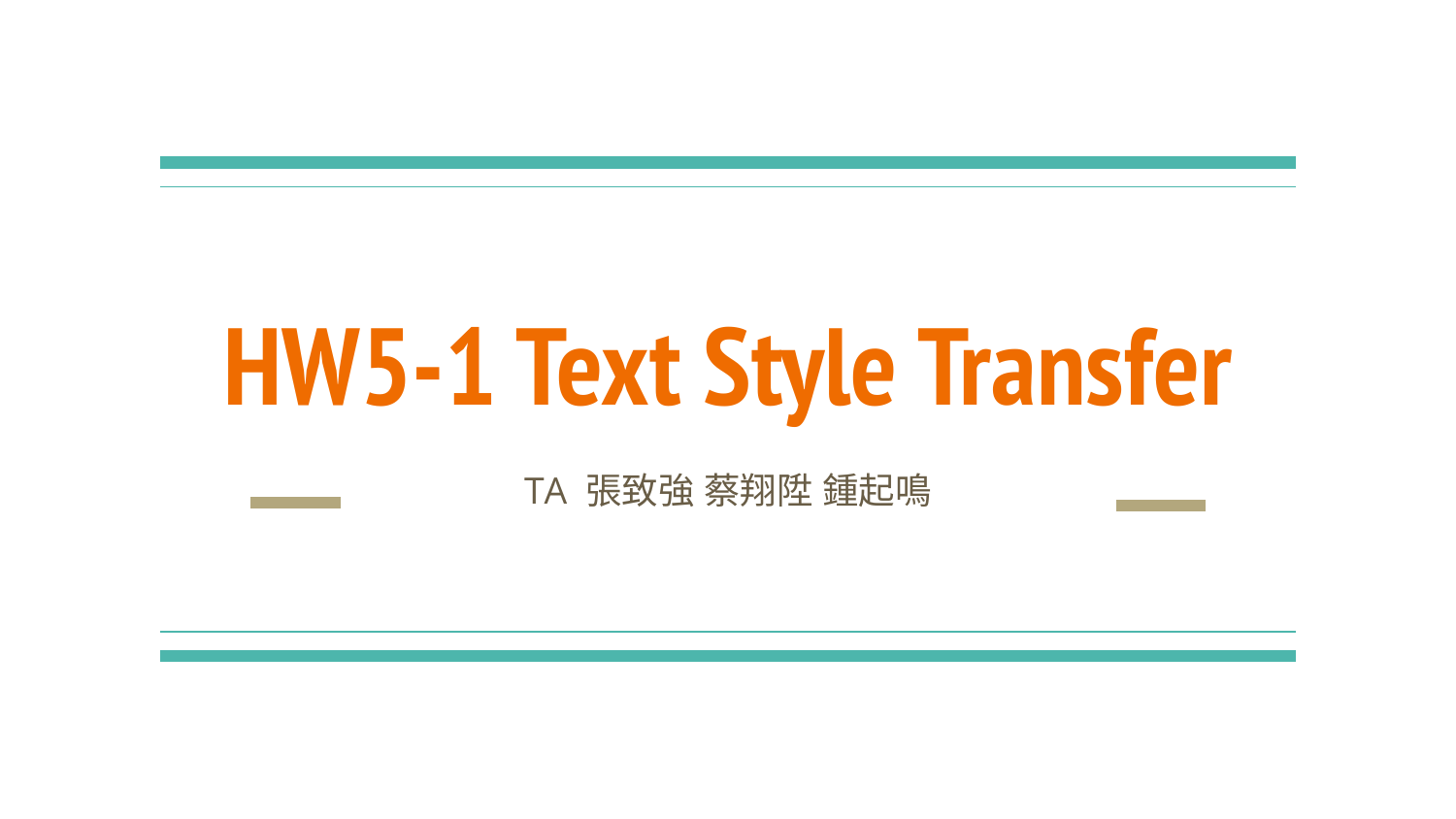

# HW5-1 Text Style Transfer
TA 張致強 蔡翔陞 鍾起鳴